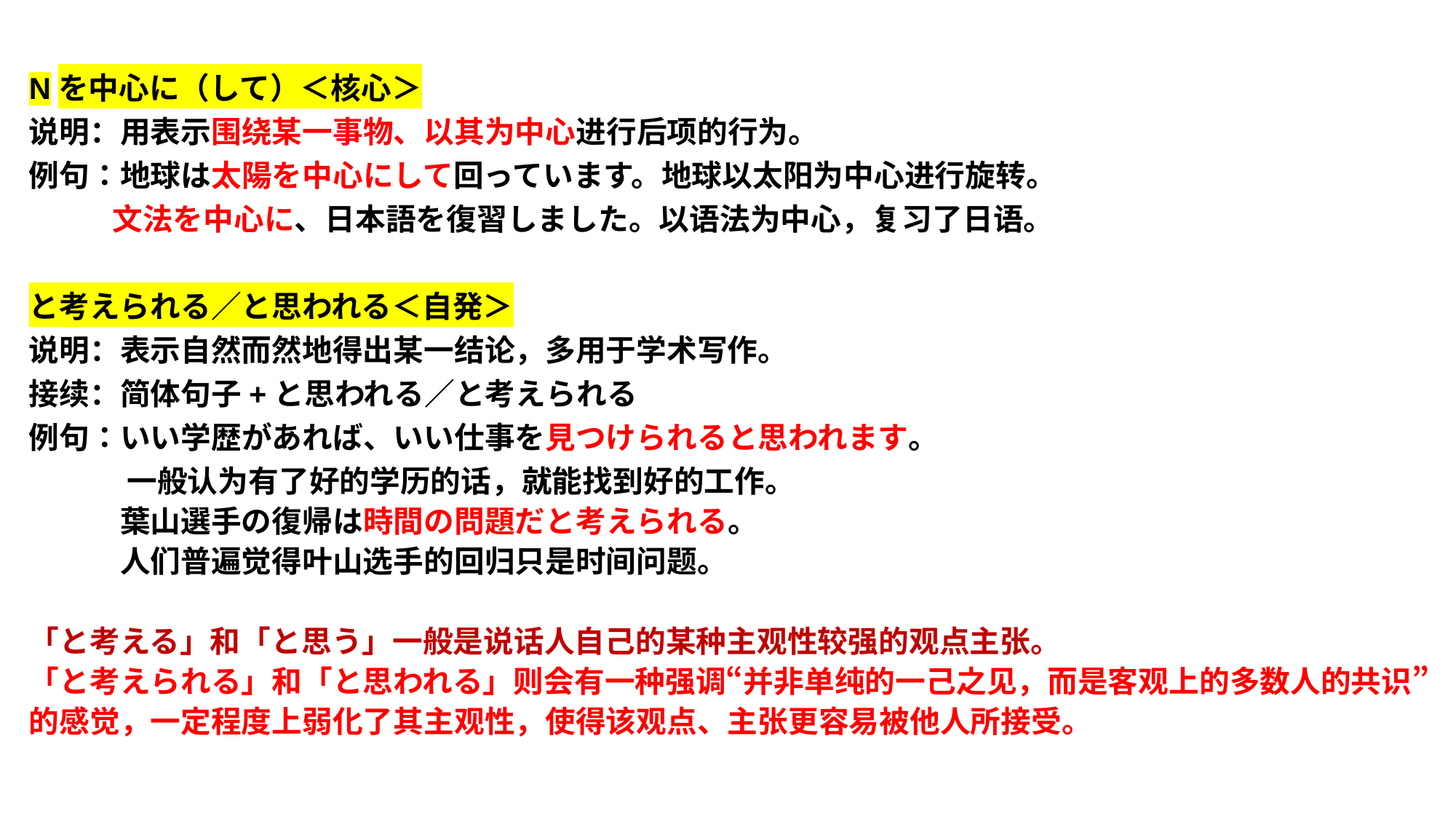

Nを中心に（して）＜核心＞
说明：用表示围绕某一事物、以其为中心进行后项的行为。
例句：地球は太陽を中心にして回っています。地球以太阳为中心进行旋转。
           文法を中心に、日本語を復習しました。以语法为中心，复习了日语。

と考えられる／と思われる＜自発＞
说明：表示自然而然地得出某一结论，多用于学术写作。
接续：简体句子+と思われる／と考えられる
例句：いい学歴があれば、いい仕事を見つけられると思われます。
　　　 一般认为有了好的学历的话，就能找到好的工作。
　　　葉山選手の復帰は時間の問題だと考えられる。
　　　人们普遍觉得叶山选手的回归只是时间问题。

「と考える」和「と思う」一般是说话人自己的某种主观性较强的观点主张。
「と考えられる」和「と思われる」则会有一种强调“并非单纯的一己之见，而是客观上的多数人的共识”的感觉，一定程度上弱化了其主观性，使得该观点、主张更容易被他人所接受。